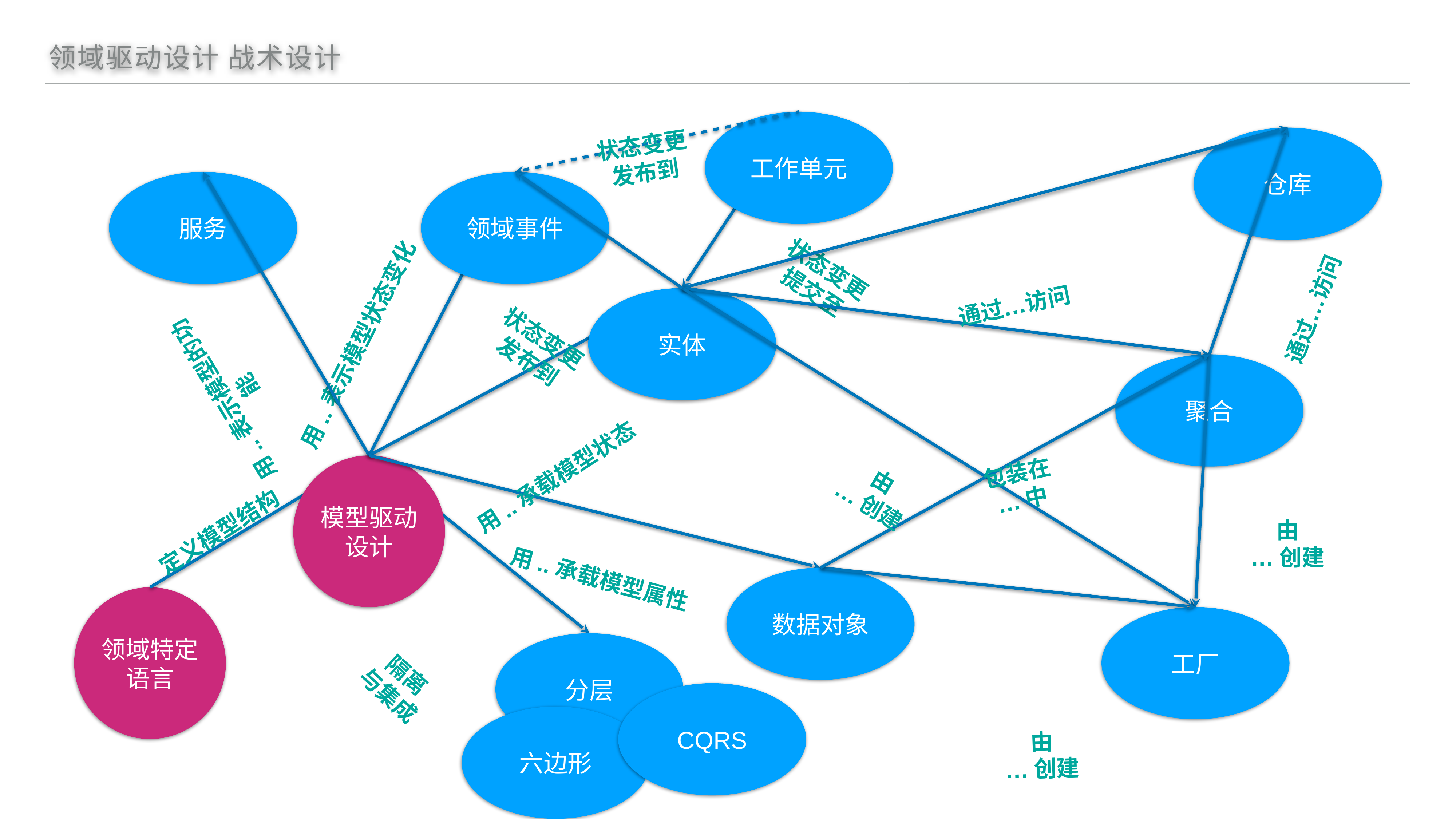

领域驱动设计 战术设计
工作单元
状态变更
发布到
仓库
服务
领域事件
状态变更
提交至
通过…访问
实体
通过…访问
状态变更
发布到
用..表示模型状态变化
聚合
用..表示模型的功能
包装在
…中
模型驱动设计
由
…创建
用..承载模型状态
由
…创建
定义模型结构
用..承载模型属性
数据对象
领域特定语言
工厂
分层
隔离
与集成
CQRS
六边形
由
…创建